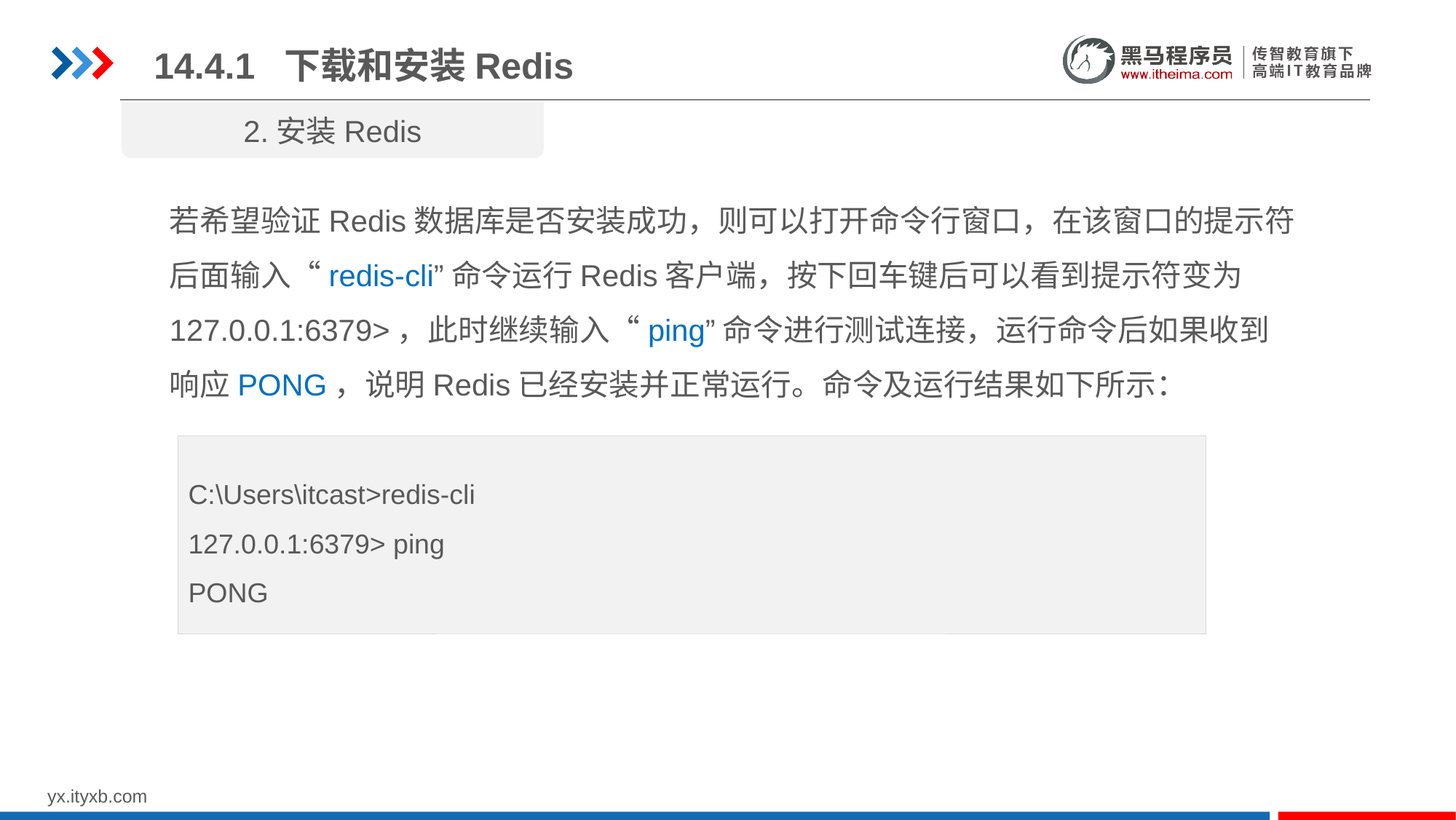

14.4.1  下载和安装Redis

2.安装Redis
若希望验证Redis数据库是否安装成功，则可以打开命令行窗口，在该窗口的提示符后面输入“redis-cli”命令运行Redis客户端，按下回车键后可以看到提示符变为127.0.0.1:6379>，此时继续输入“ping”命令进行测试连接，运行命令后如果收到响应PONG，说明Redis已经安装并正常运行。命令及运行结果如下所示：
C:\Users\itcast>redis-cli
127.0.0.1:6379> ping
PONG